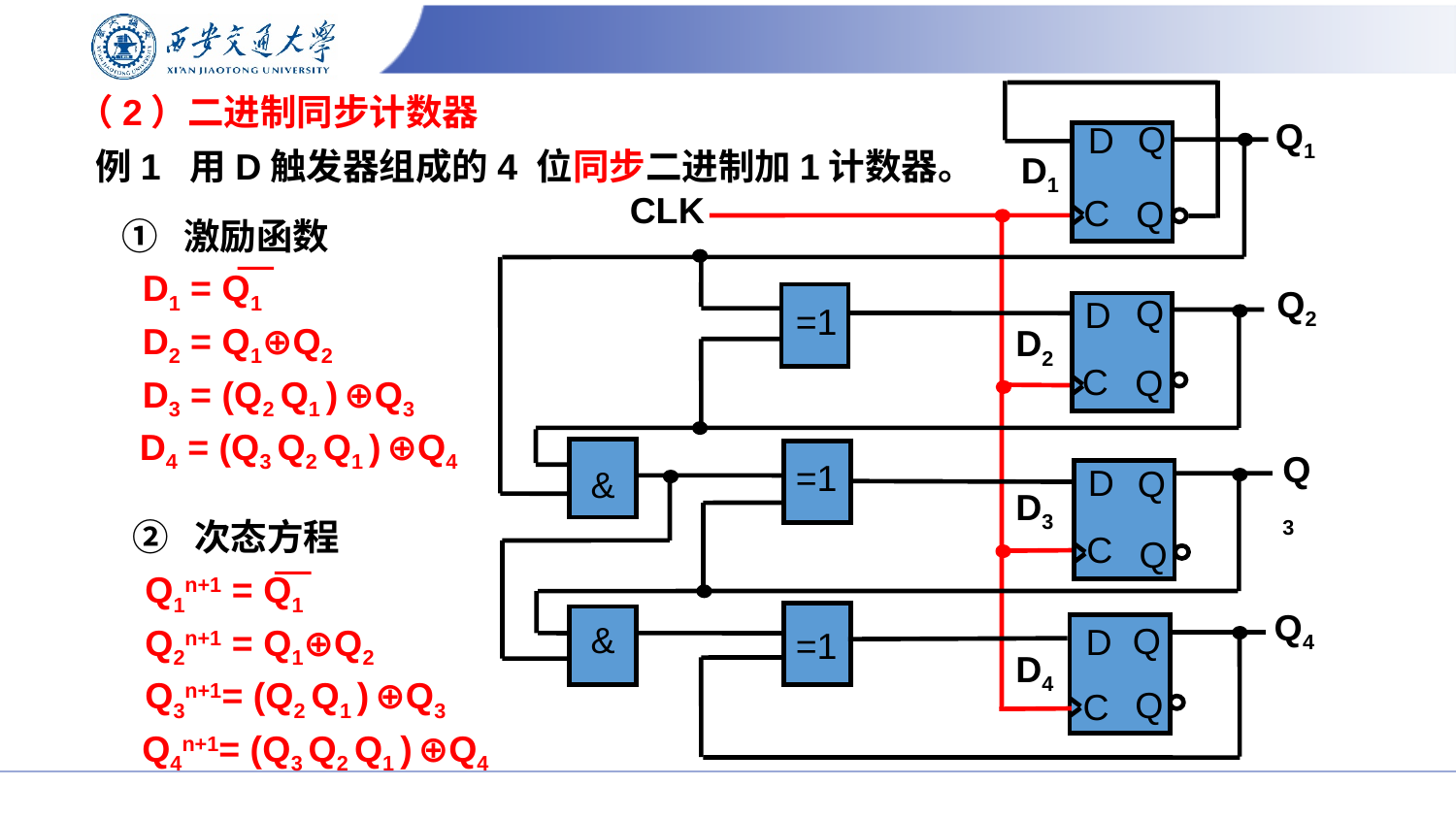

Q1
Q
D

D1

CLK
C
Q

Q2
Q

D
=1

D2

C
Q

Q3

=1
D
Q
&

D3

C
Q

Q4

&
Q
D

=1

D4

Q
C

# （2）二进制同步计数器

例1  用D触发器组成的4 位同步二进制加1计数器。

①  激励函数
  D1 = Q1
  D2 = Q1⊕Q2
  D3 = (Q2 Q1 ) ⊕Q3
   D4 = (Q3 Q2 Q1 ) ⊕Q4

 ②  次态方程
  Q1n+1 = Q1
  Q2n+1 = Q1⊕Q2
  Q3n+1= (Q2 Q1 ) ⊕Q3
   Q4n+1= (Q3 Q2 Q1 ) ⊕Q4